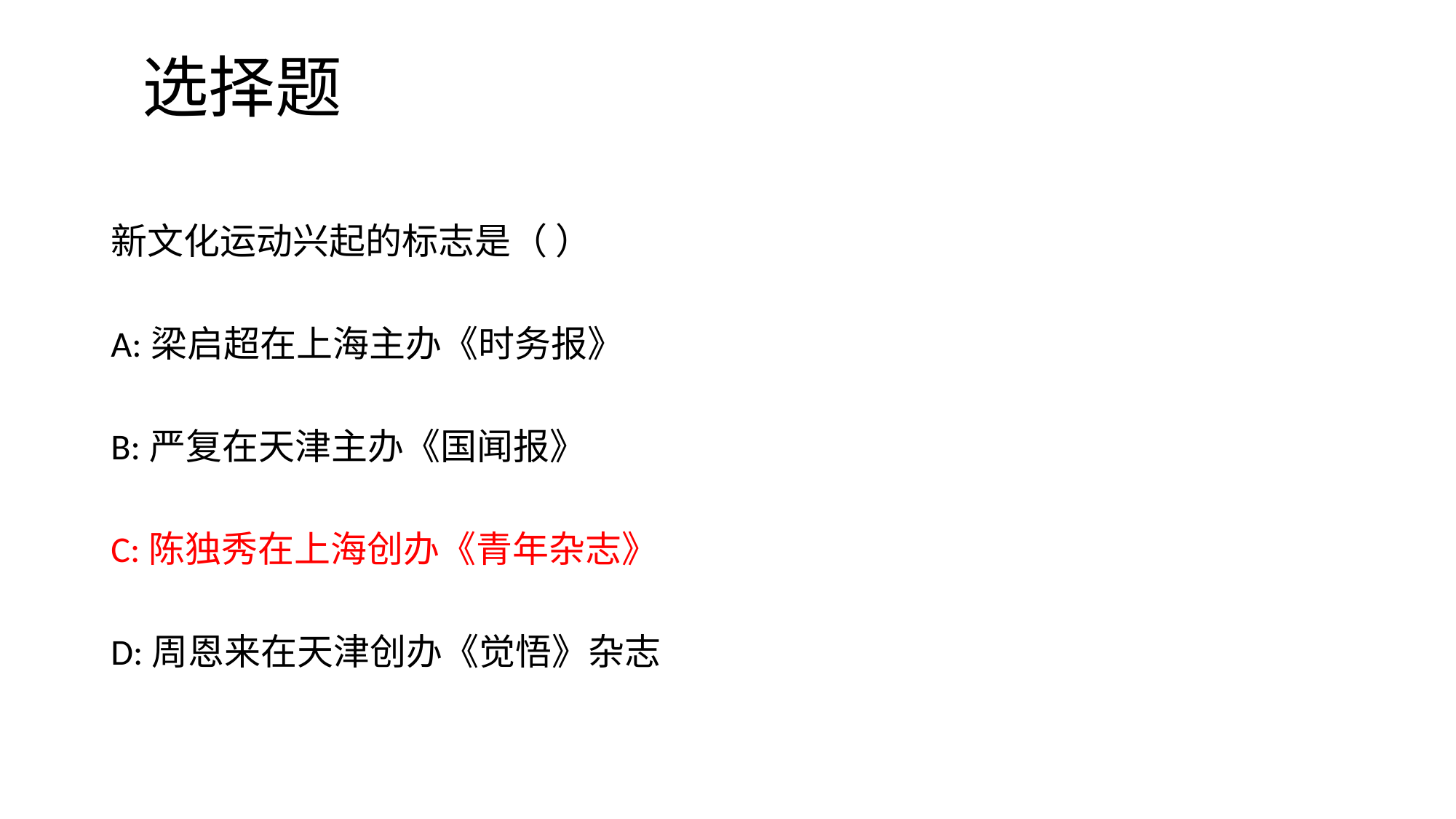

# 选择题
新文化运动兴起的标志是（ ）
A:梁启超在上海主办《时务报》
B:严复在天津主办《国闻报》
C:陈独秀在上海创办《青年杂志》
D:周恩来在天津创办《觉悟》杂志